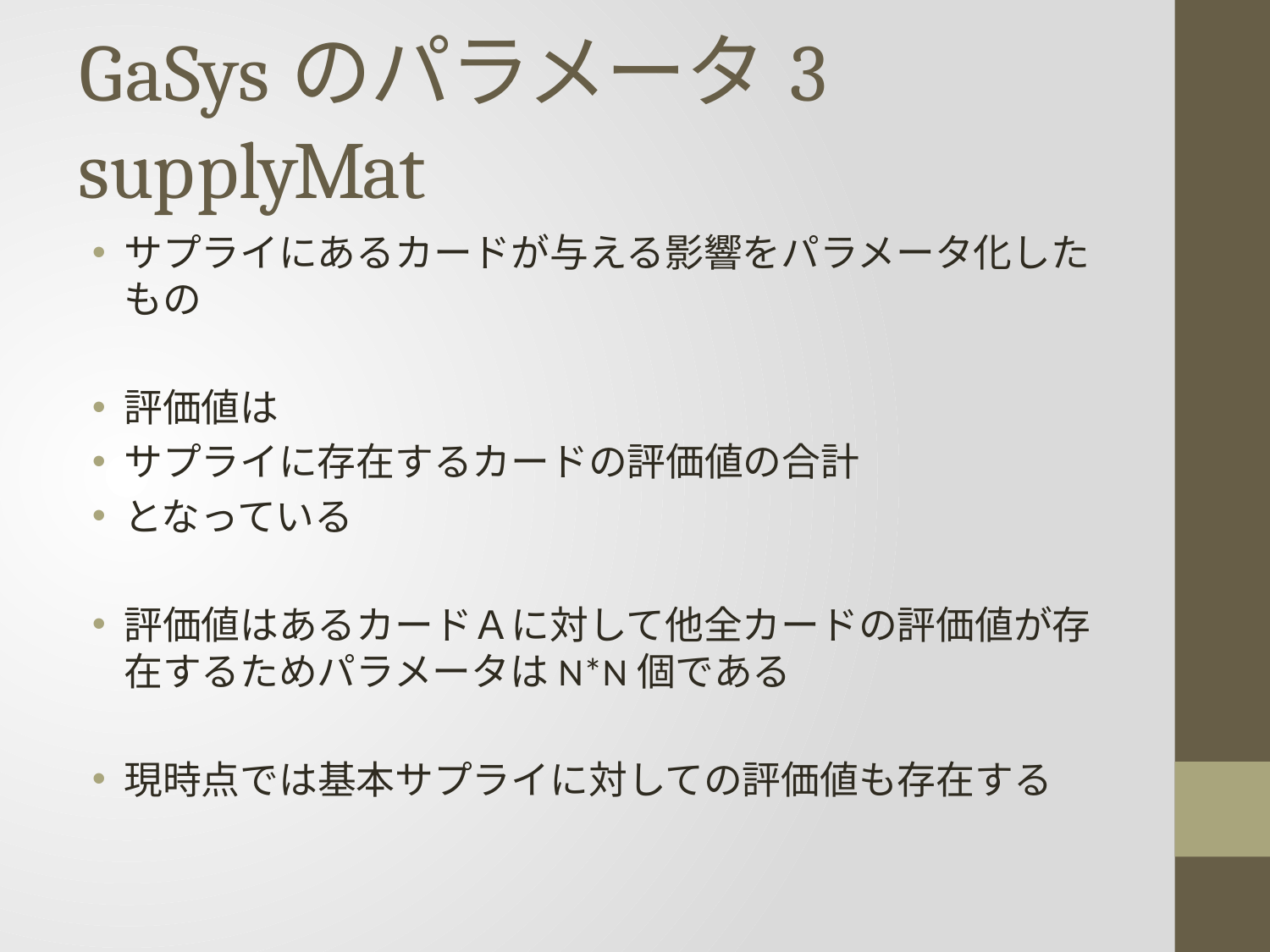

# GaSysのパラメータ3 supplyMat
サプライにあるカードが与える影響をパラメータ化したもの

評価値は
サプライに存在するカードの評価値の合計
となっている

評価値はあるカードＡに対して他全カードの評価値が存在するためパラメータはN*N個である

現時点では基本サプライに対しての評価値も存在する